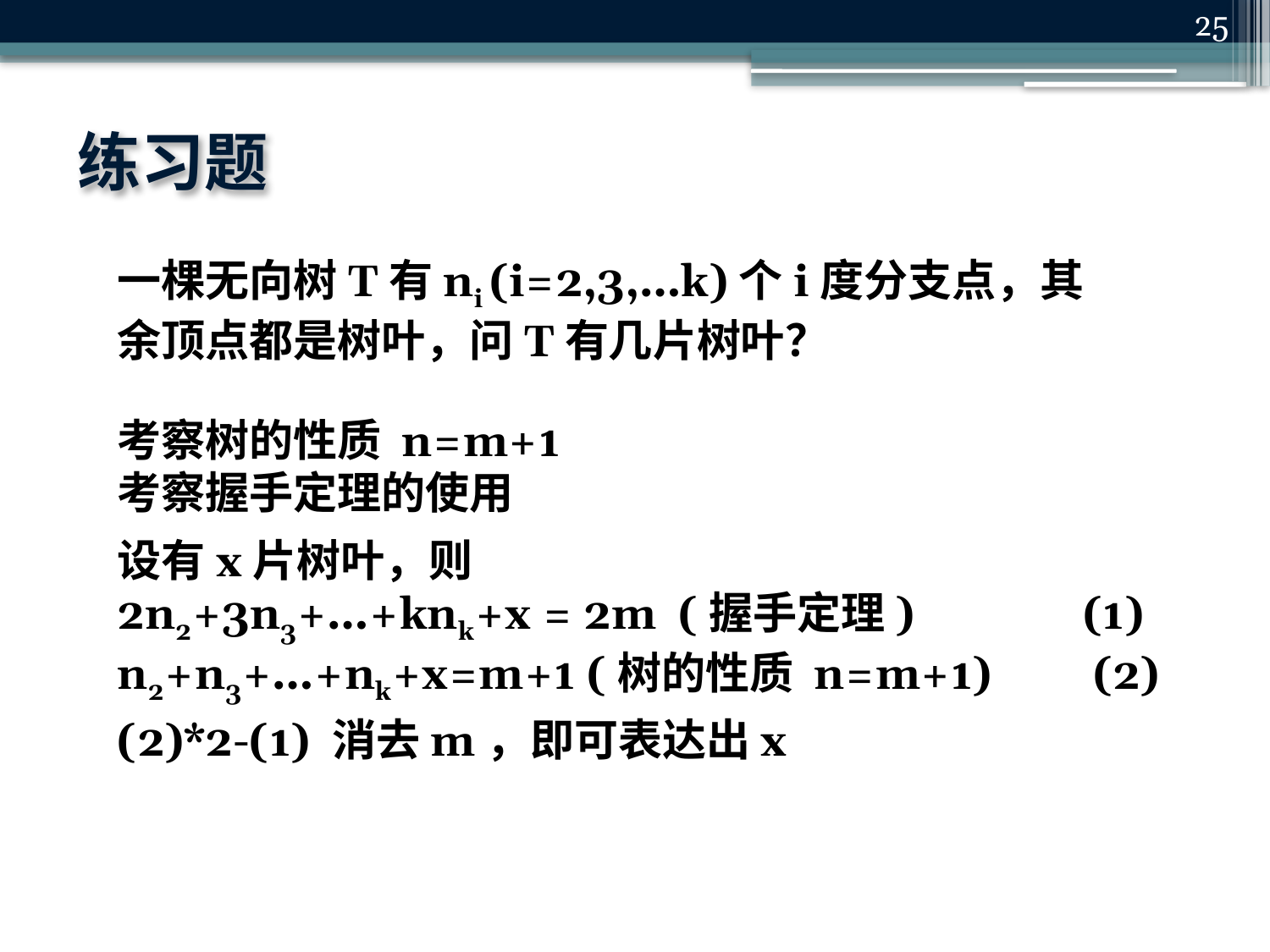

25
# 练习题
一棵无向树T有ni (i=2,3,…k)个i度分支点，其余顶点都是树叶，问T有几片树叶？
考察树的性质 n=m+1
考察握手定理的使用
设有x片树叶，则
2n2+3n3+…+knk+x = 2m  (握手定理)               (1)
n2+n3+…+nk+x=m+1 (树的性质 n=m+1)         (2)
(2)*2-(1) 消去m，即可表达出x